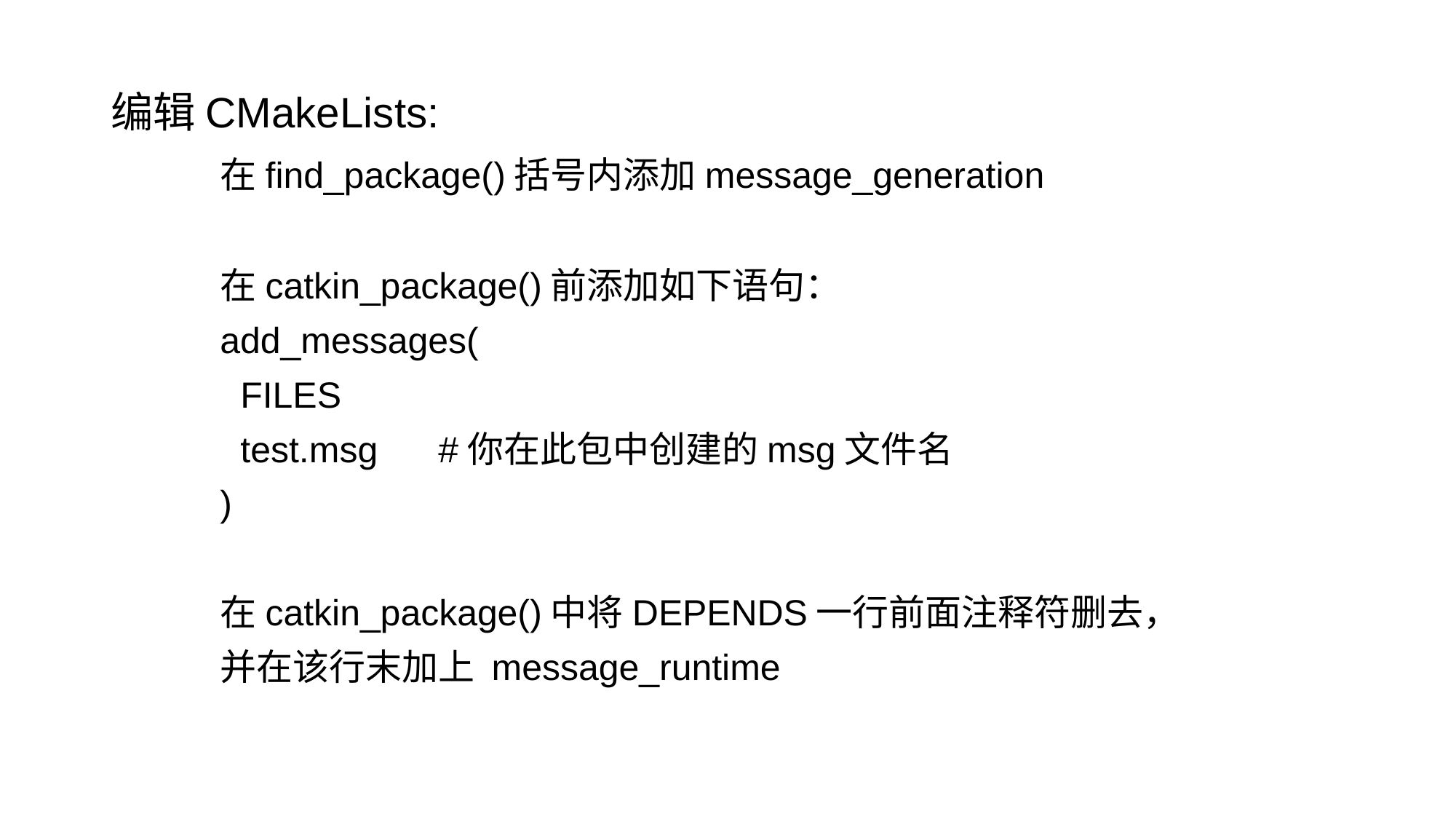

编辑CMakeLists:
	在find_package()括号内添加message_generation

	在catkin_package()前添加如下语句：
	add_messages(
	  FILES
	  test.msg	#你在此包中创建的msg文件名
	)

	在catkin_package()中将DEPENDS一行前面注释符删去，
	并在该行末加上 message_runtime